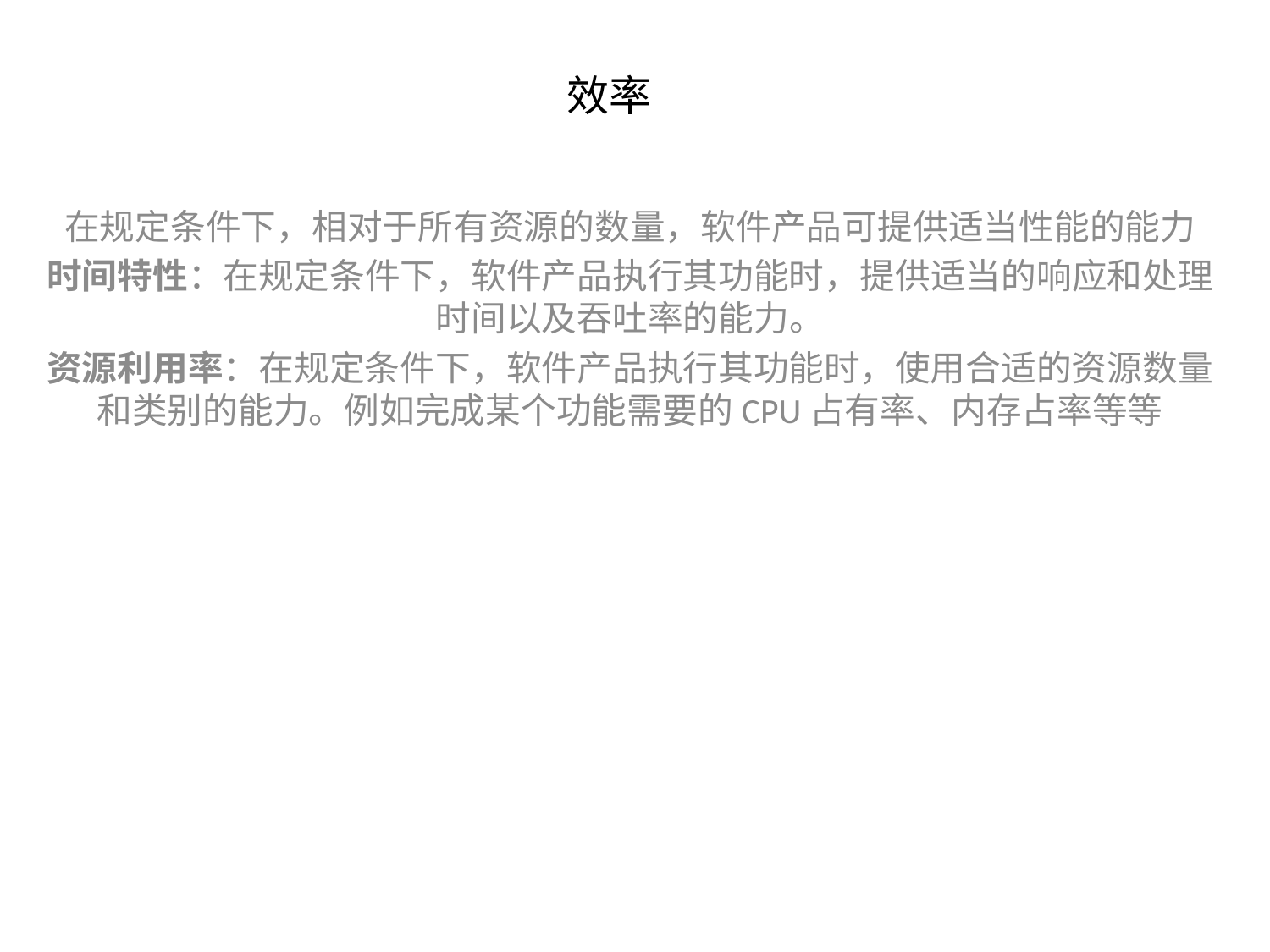

# 效率
在规定条件下，相对于所有资源的数量，软件产品可提供适当性能的能力
时间特性：在规定条件下，软件产品执行其功能时，提供适当的响应和处理时间以及吞吐率的能力。
资源利用率：在规定条件下，软件产品执行其功能时，使用合适的资源数量和类别的能力。例如完成某个功能需要的CPU占有率、内存占率等等